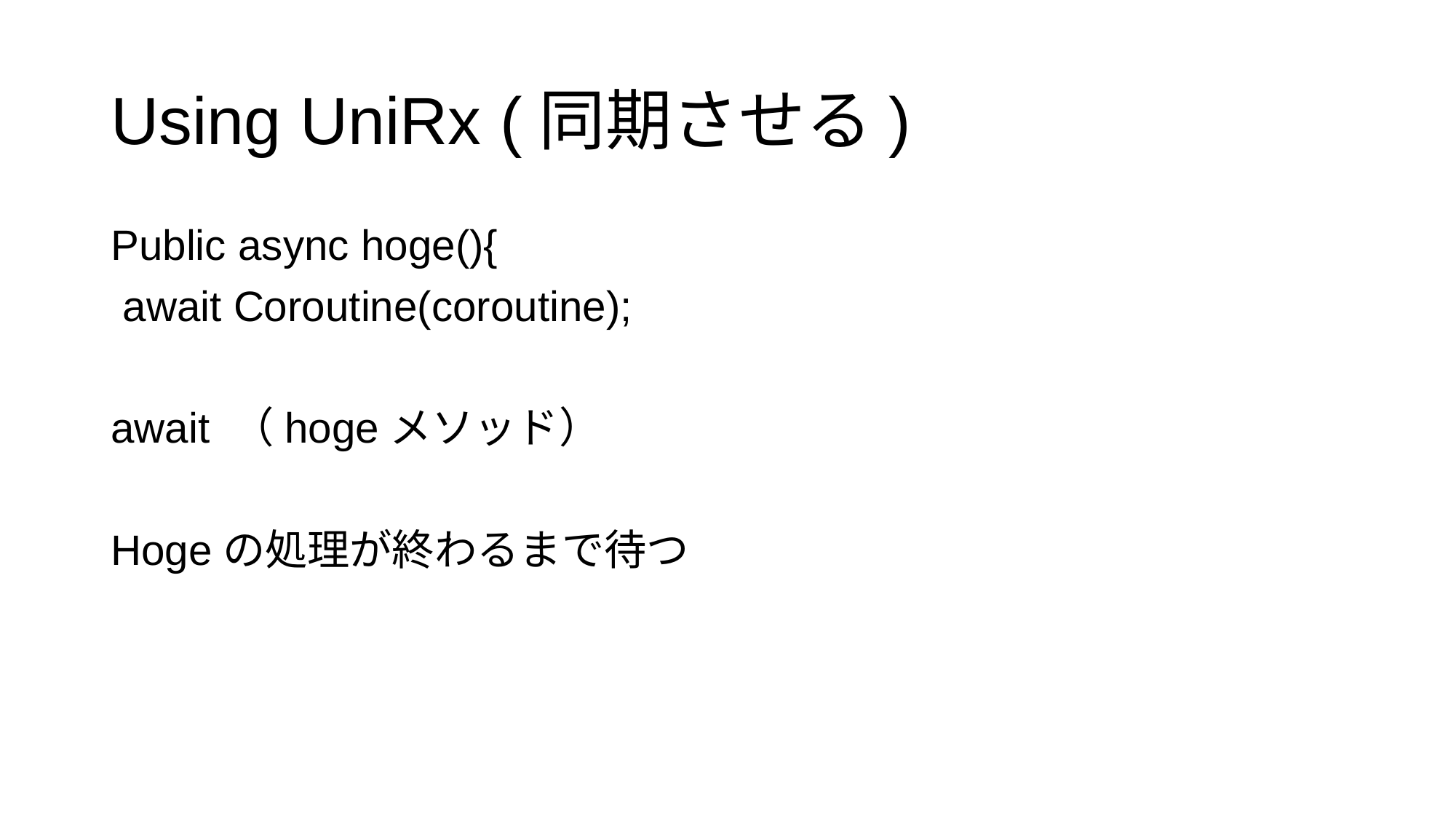

# Using UniRx (同期させる)
Public async hoge(){
 await Coroutine(coroutine);

await （hogeメソッド）

Hogeの処理が終わるまで待つ